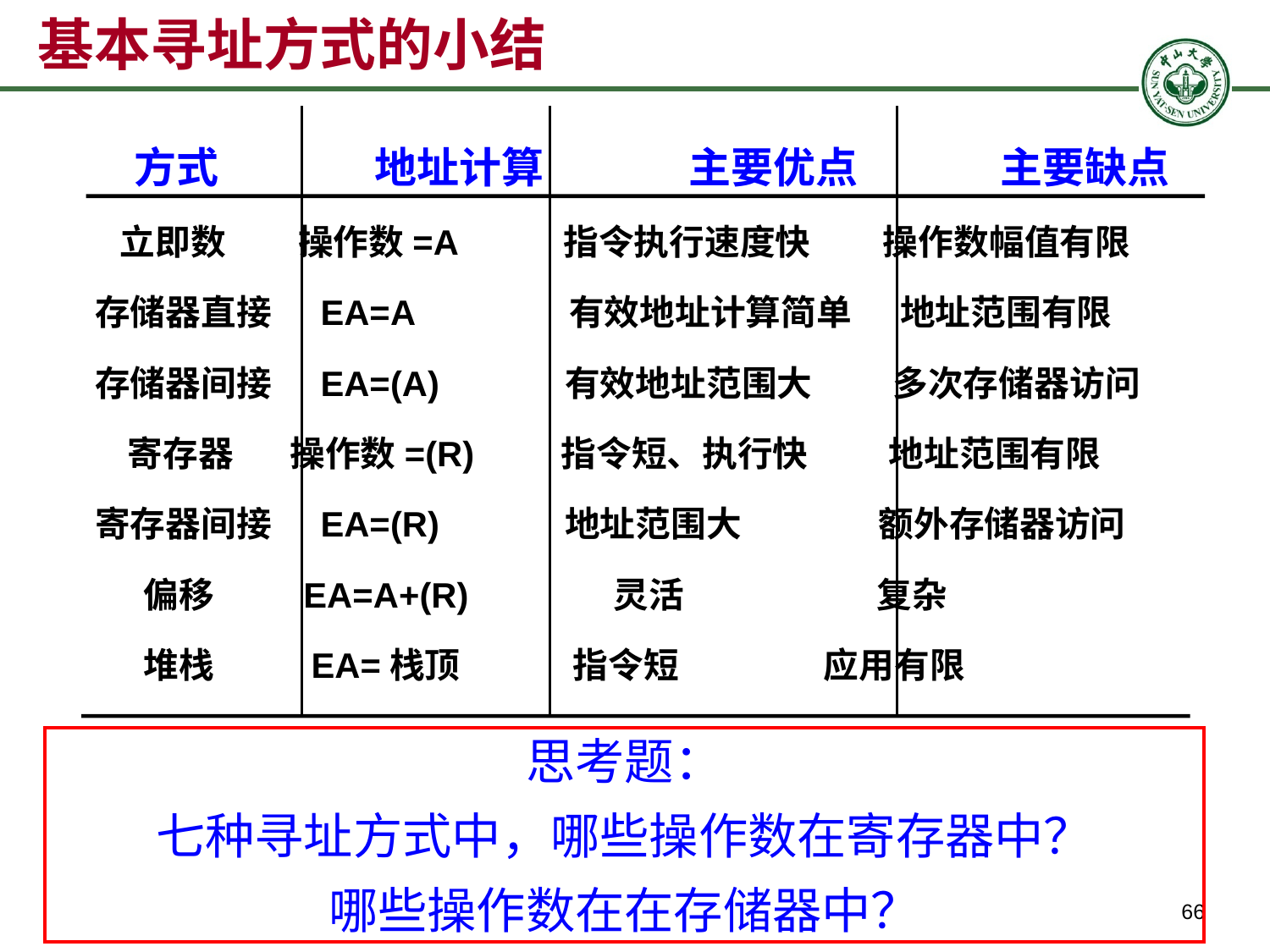

# 基本寻址方式的小结
   方式	           地址计算	    主要优点	          主要缺点
  立即数         操作数=A          指令执行速度快         操作数幅值有限
存储器直接     EA=A               有效地址计算简单      地址范围有限
存储器间接     EA=(A)            有效地址范围大          多次存储器访问
   寄存器       操作数=(R)        指令短、执行快          地址范围有限
寄存器间接     EA=(R)            地址范围大                 额外存储器访问
     偏移          EA=A+(R)              灵活                        复杂
     堆栈           EA=栈顶              指令短                  应用有限

思考题：
七种寻址方式中，哪些操作数在寄存器中？
哪些操作数在在存储器中？